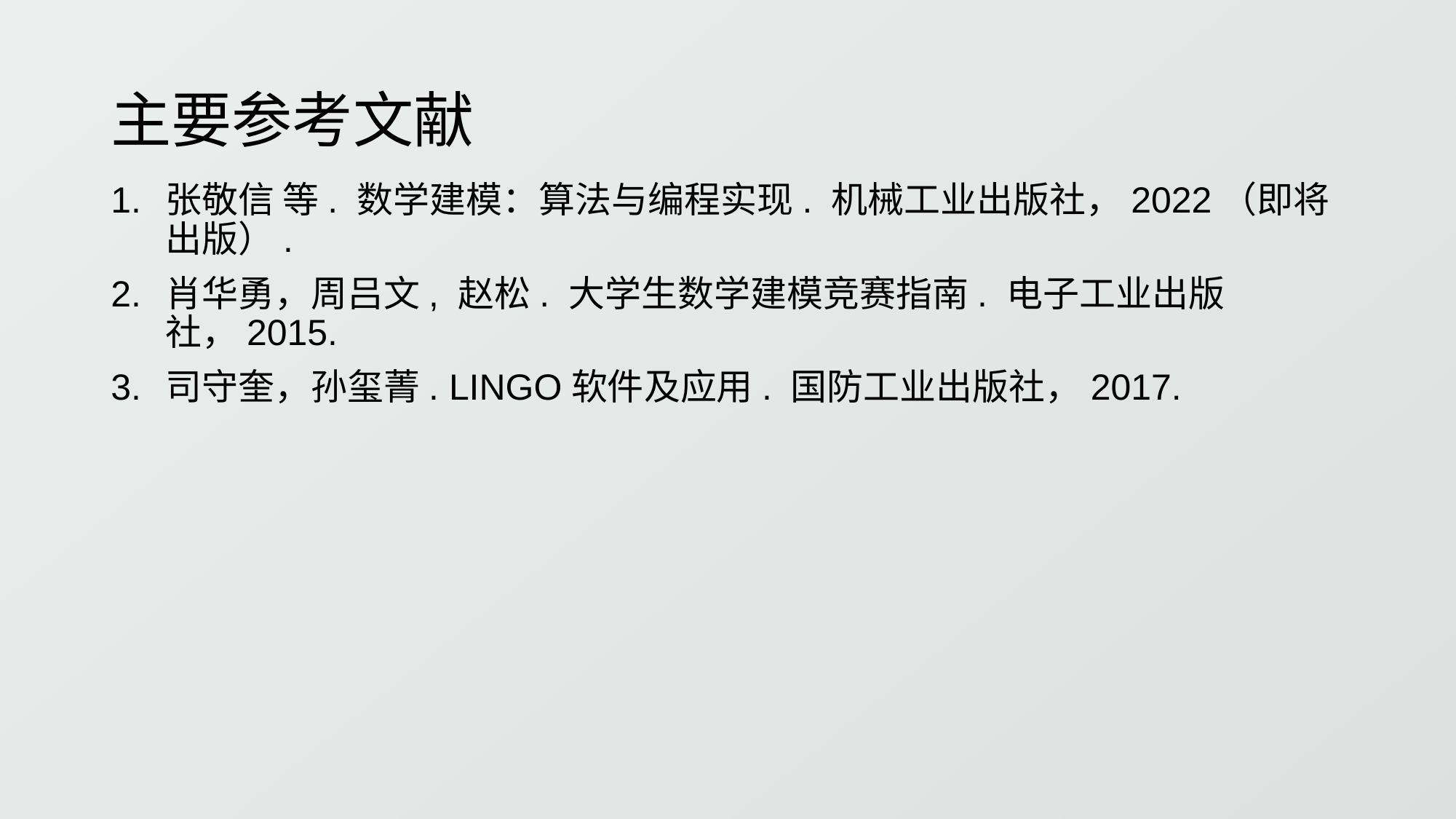

# 主要参考文献
张敬信 等. 数学建模：算法与编程实现. 机械工业出版社，2022（即将出版）.
肖华勇，周吕文, 赵松. 大学生数学建模竞赛指南. 电子工业出版社，2015.
司守奎，孙玺菁. LINGO软件及应用. 国防工业出版社，2017.